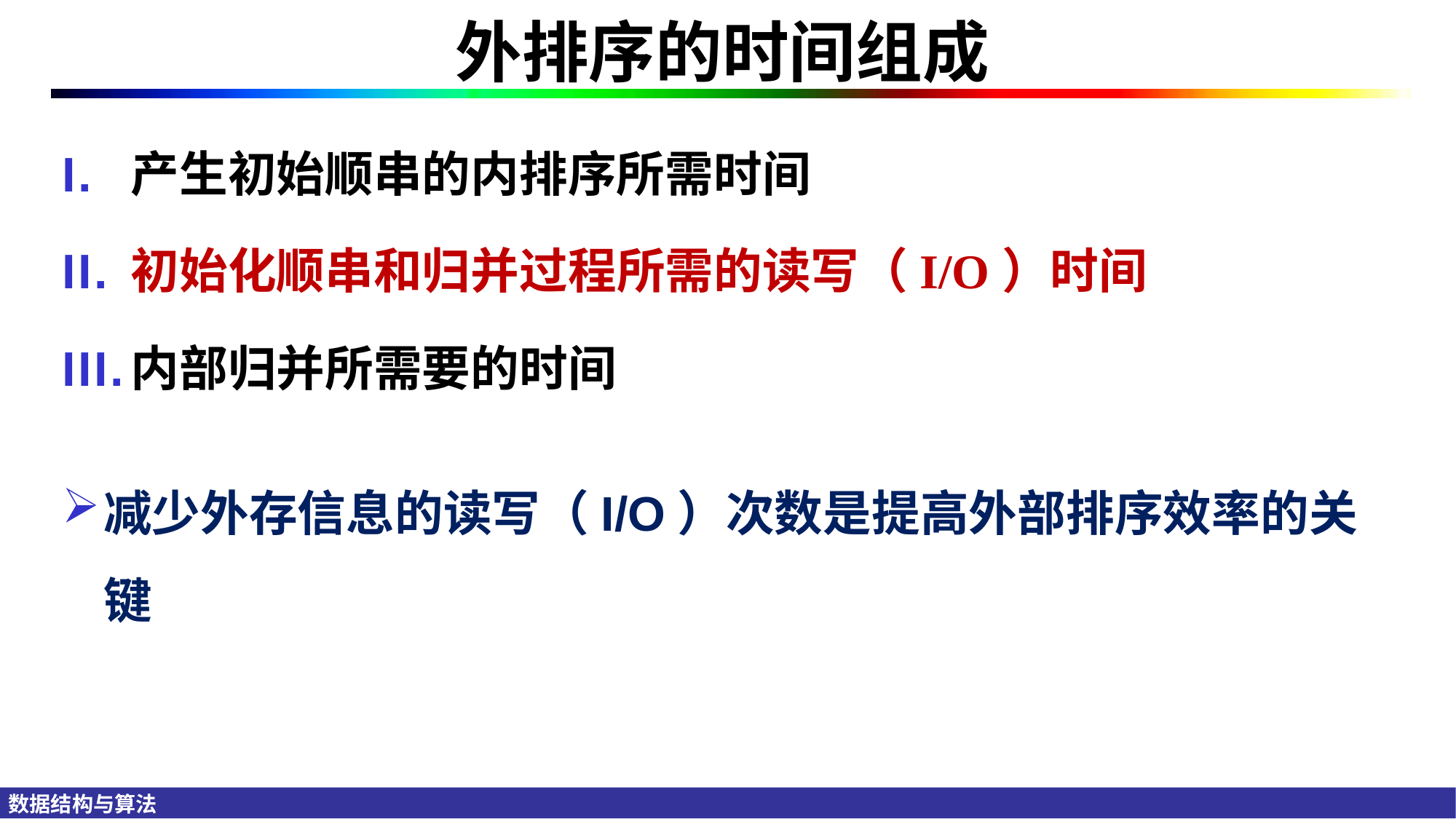

# 外排序的时间组成
产生初始顺串的内排序所需时间
初始化顺串和归并过程所需的读写（I/O）时间
内部归并所需要的时间

减少外存信息的读写（I/O）次数是提高外部排序效率的关键